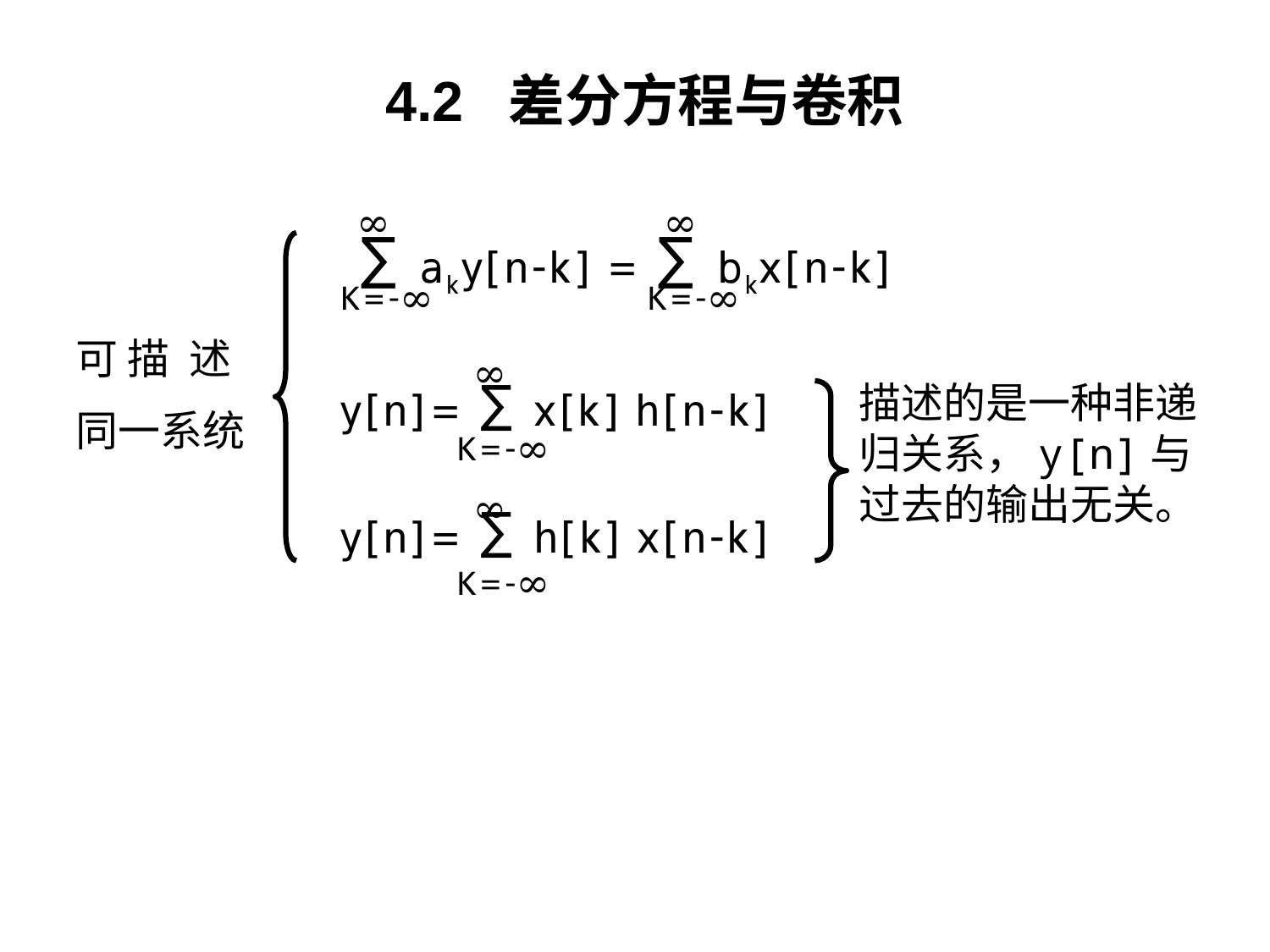

# 4.2  差分方程与卷积
  ∞
K=-∞
  ∞
K=-∞

∑ aky[n-k] = ∑ bkx[n-k]

  ∞
K=-∞
可 描  述
同一系统
y[n]= ∑ x[k] h[n-k]
描述的是一种非递归关系，y[n]与过去的输出无关。

  ∞
K=-∞
y[n]= ∑ h[k] x[n-k]